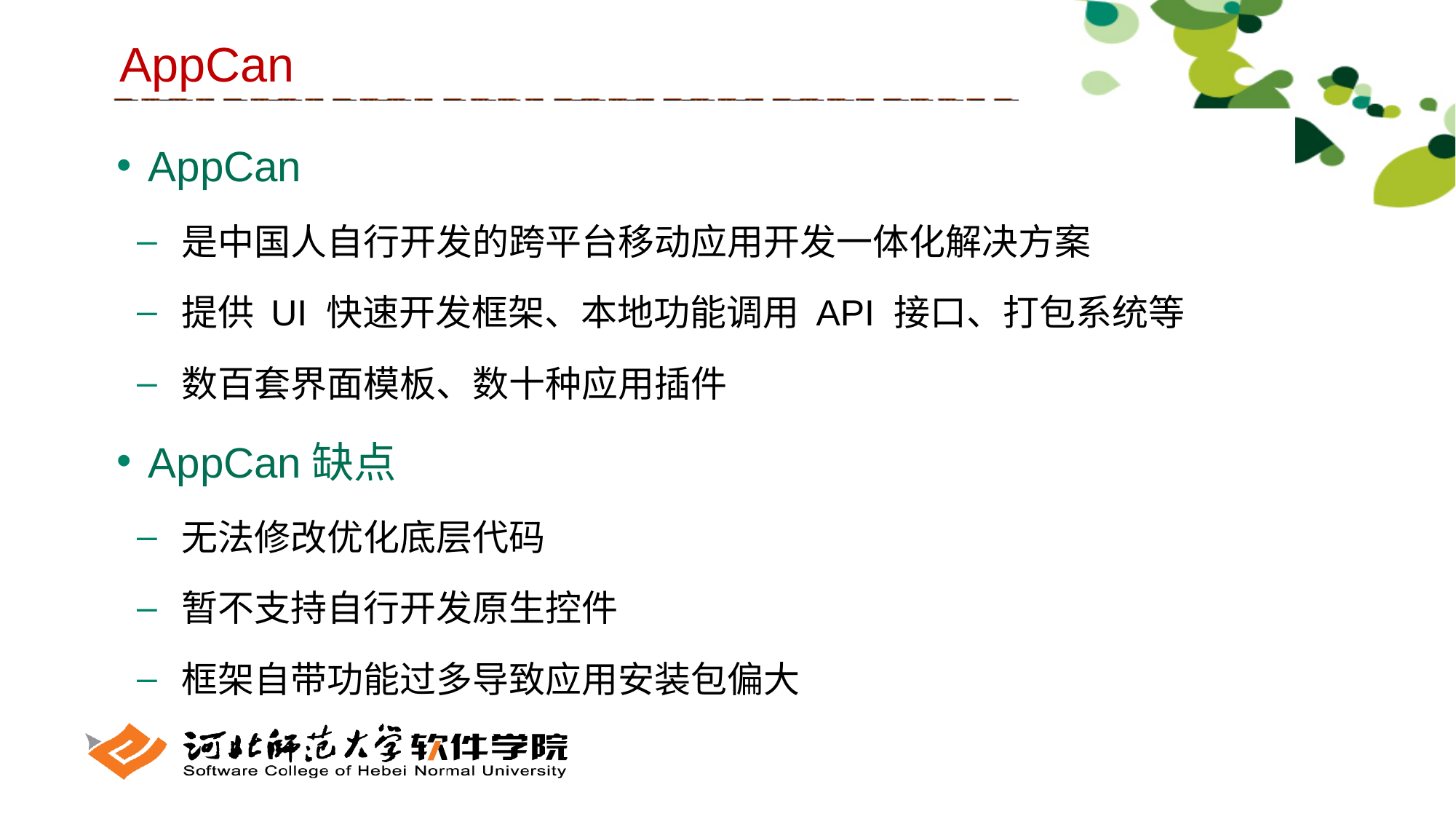

AppCan
 AppCan
 是中国人自行开发的跨平台移动应用开发一体化解决方案
 提供 UI 快速开发框架、本地功能调用 API 接口、打包系统等
 数百套界面模板、数十种应用插件
 AppCan缺点
 无法修改优化底层代码
 暂不支持自行开发原生控件
 框架自带功能过多导致应用安装包偏大